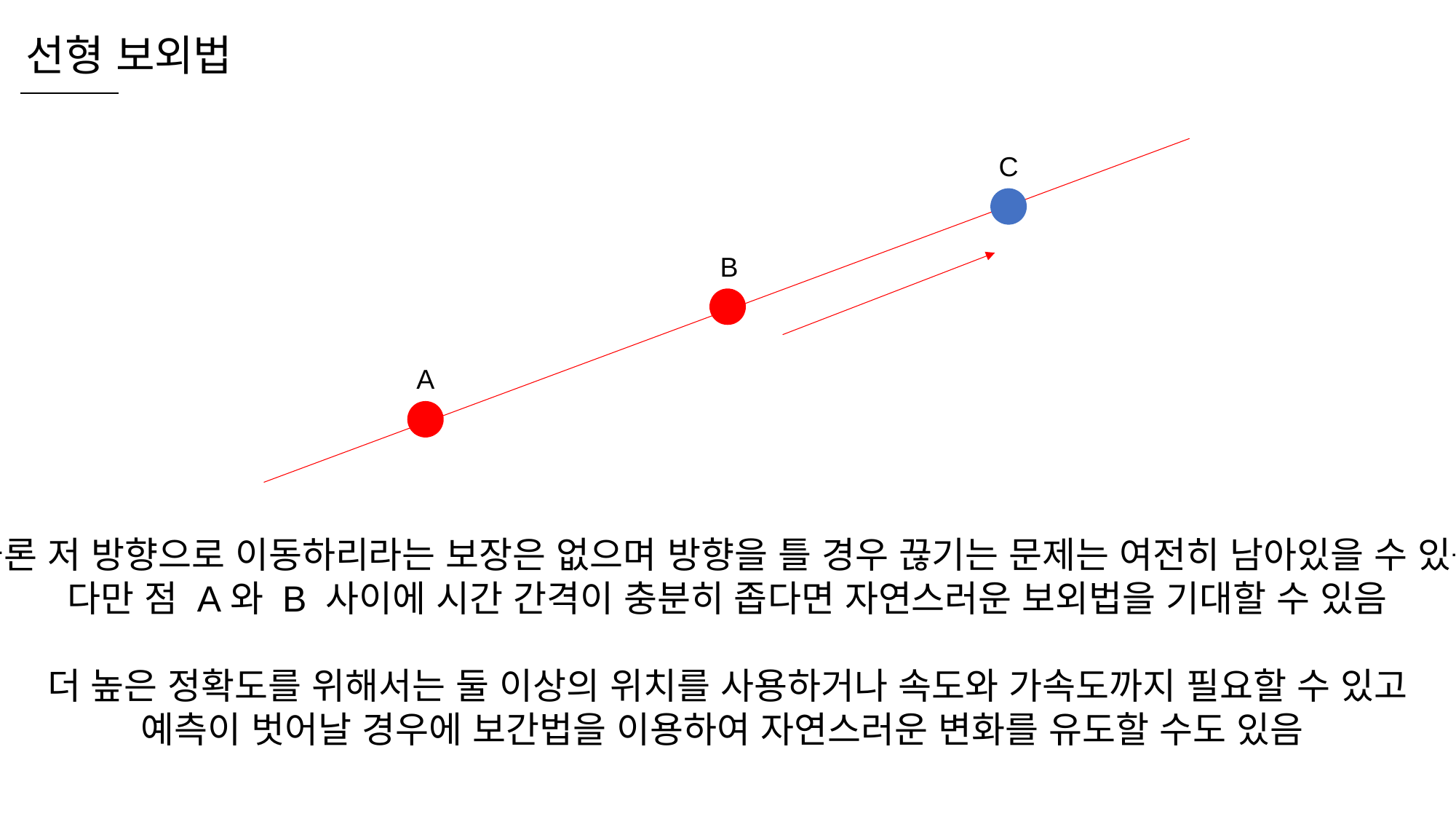

선형 보외법
C

B

A

물론 저 방향으로 이동하리라는 보장은 없으며 방향을 틀 경우 끊기는 문제는 여전히 남아있을 수 있음
다만 점 A와 B 사이에 시간 간격이 충분히 좁다면 자연스러운 보외법을 기대할 수 있음

더 높은 정확도를 위해서는 둘 이상의 위치를 사용하거나 속도와 가속도까지 필요할 수 있고
예측이 벗어날 경우에 보간법을 이용하여 자연스러운 변화를 유도할 수도 있음